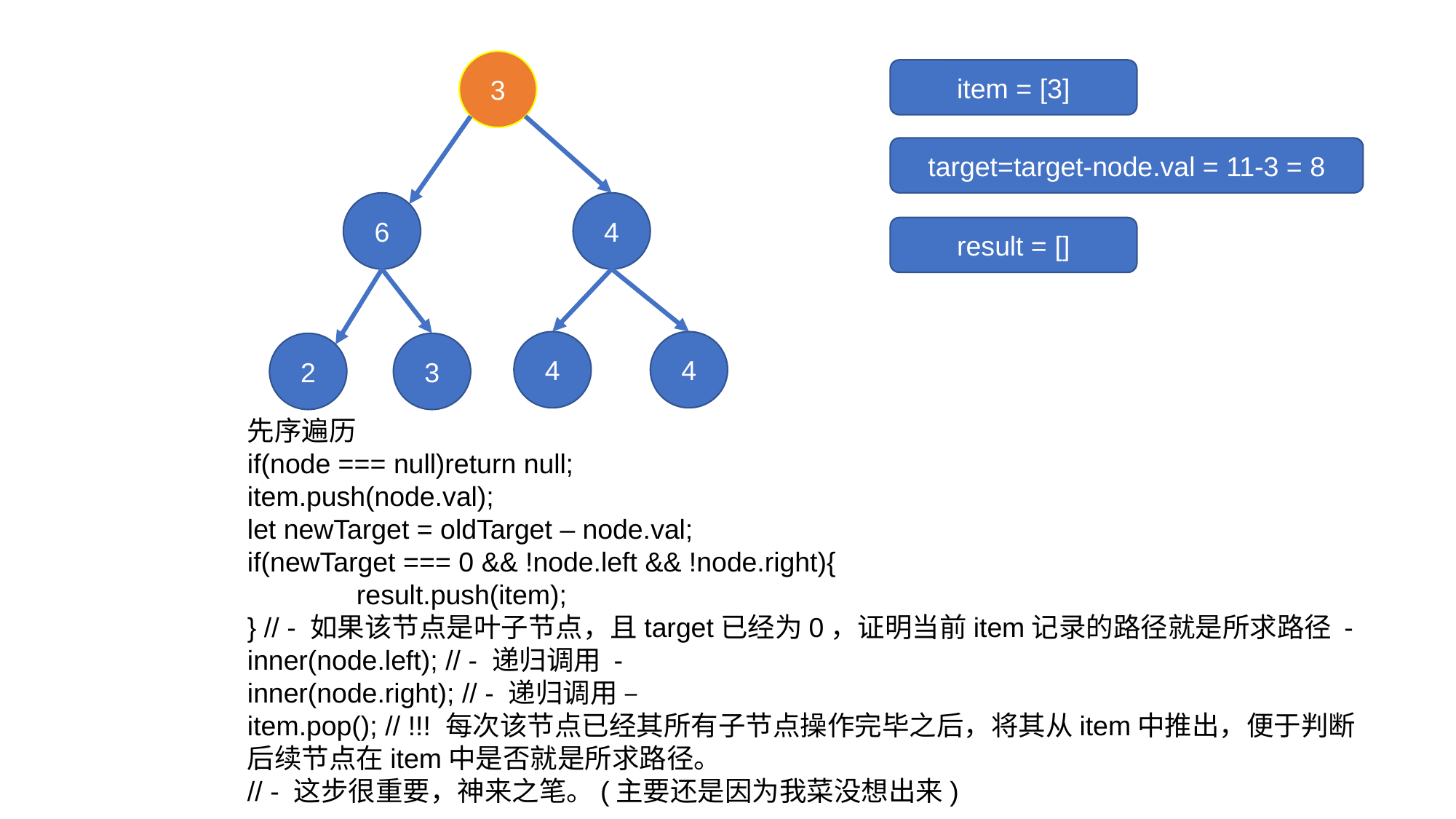

3
item = [3]
target=target-node.val = 11-3 = 8
6
4
result = []
4
4
3
2
先序遍历
if(node === null)return null;
item.push(node.val);
let newTarget = oldTarget – node.val;
if(newTarget === 0 && !node.left && !node.right){
	result.push(item);
} // - 如果该节点是叶子节点，且target已经为0，证明当前item记录的路径就是所求路径 -
inner(node.left); // - 递归调用 -
inner(node.right); // - 递归调用 –
item.pop(); // !!! 每次该节点已经其所有子节点操作完毕之后，将其从item中推出，便于判断
后续节点在item中是否就是所求路径。
// - 这步很重要，神来之笔。(主要还是因为我菜没想出来)